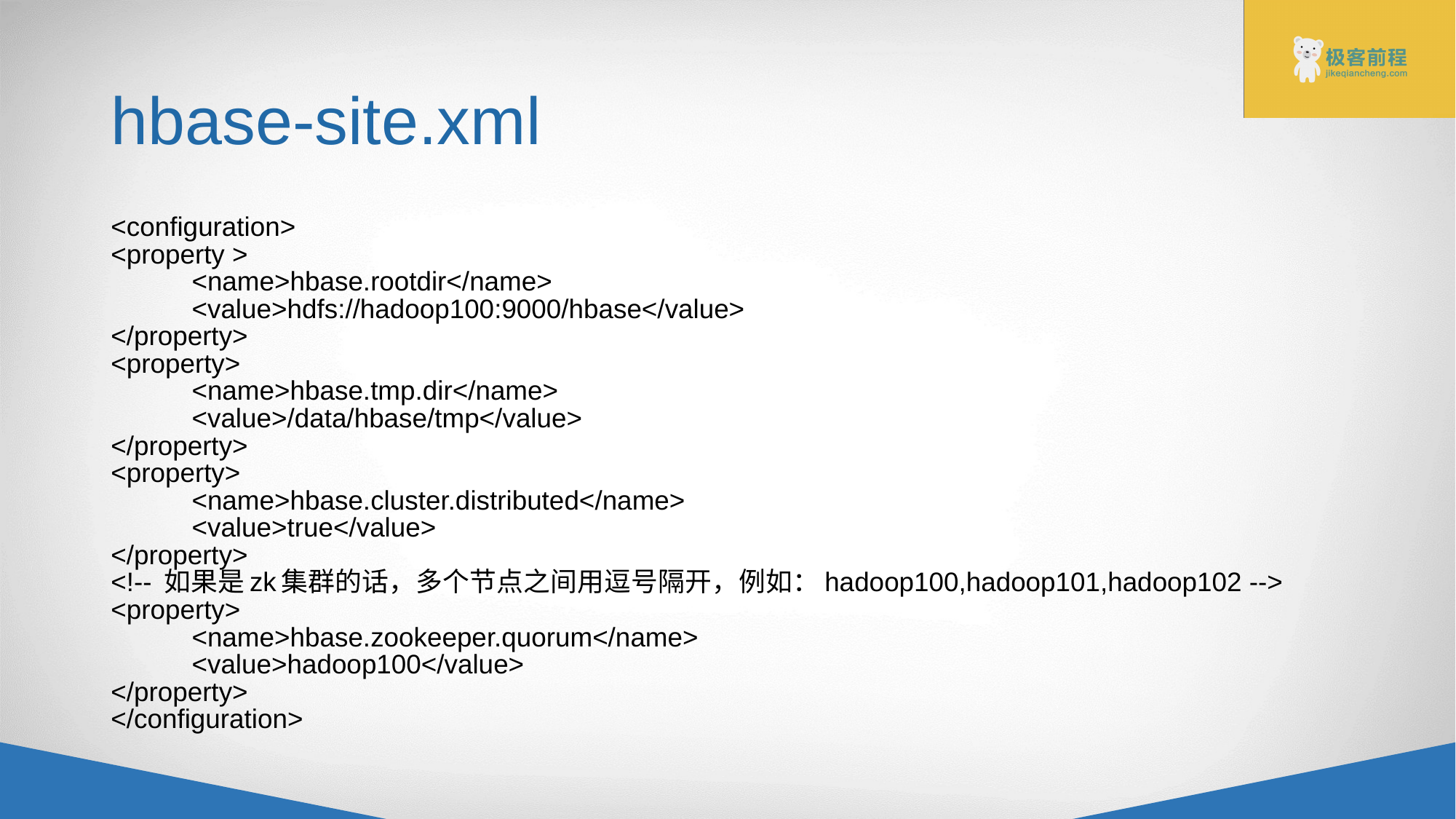

# hbase-site.xml
<configuration>
<property >
	<name>hbase.rootdir</name>
	<value>hdfs://hadoop100:9000/hbase</value>
</property>
<property>
	<name>hbase.tmp.dir</name>
	<value>/data/hbase/tmp</value>
</property>
<property>
	<name>hbase.cluster.distributed</name>
	<value>true</value>
</property>
<!-- 如果是zk集群的话，多个节点之间用逗号隔开，例如：hadoop100,hadoop101,hadoop102 -->
<property>
	<name>hbase.zookeeper.quorum</name>
	<value>hadoop100</value>
</property>
</configuration>